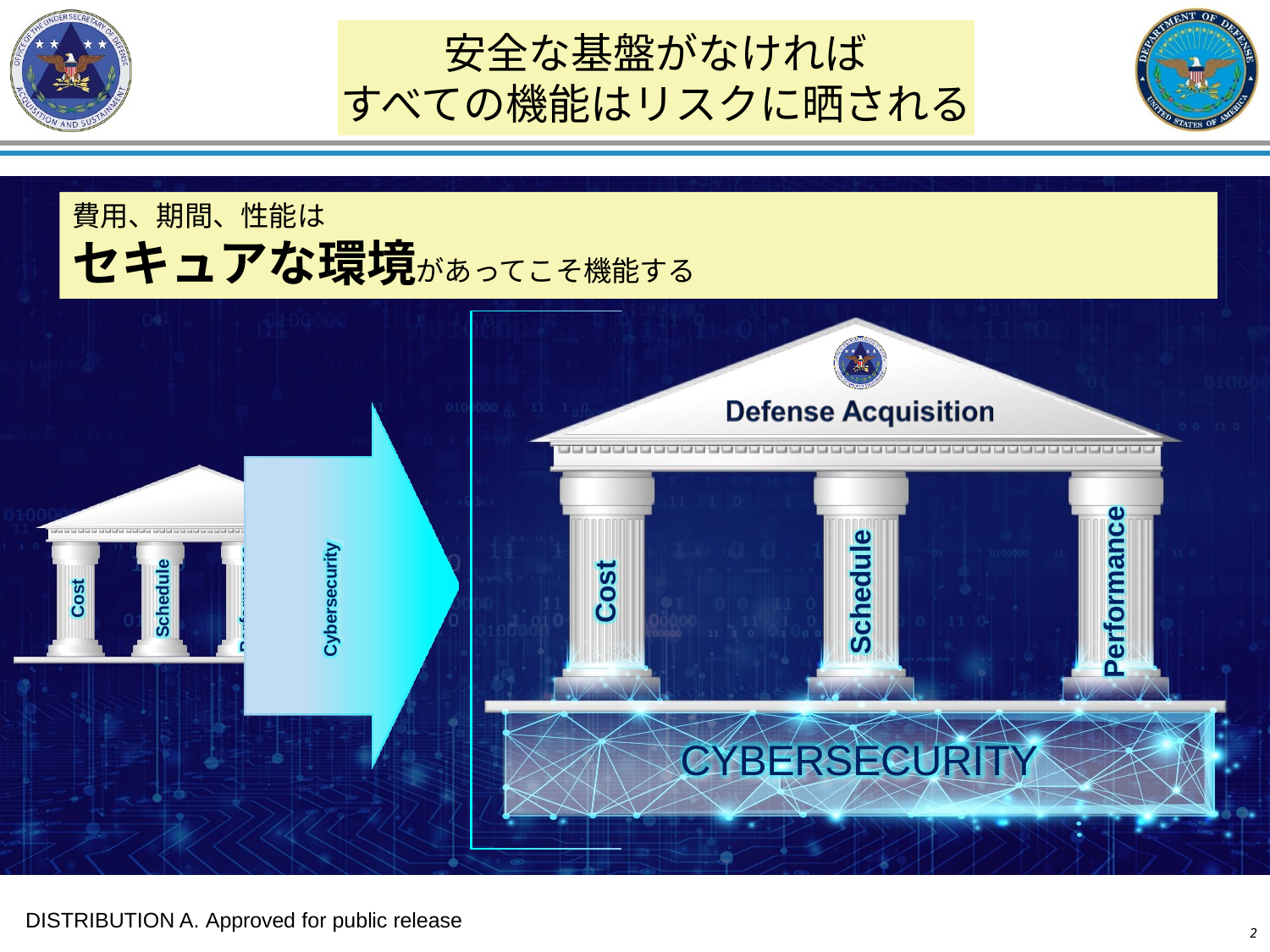

安全な基盤がなければ
すべての機能はリスクに晒される
# Without a Secure Foundation  All Functions are at Risk

費用、期間、性能は
セキュアな環境があってこそ機能する
Cost, Schedule, and Performance
are only effective in a SECURE ENVIRONMENT

Performance

Schedule
Cybersecurity

Performance
Schedule
Cost

Cost

CYBERSECURITY
DISTRIBUTION A. Approved for public release
2